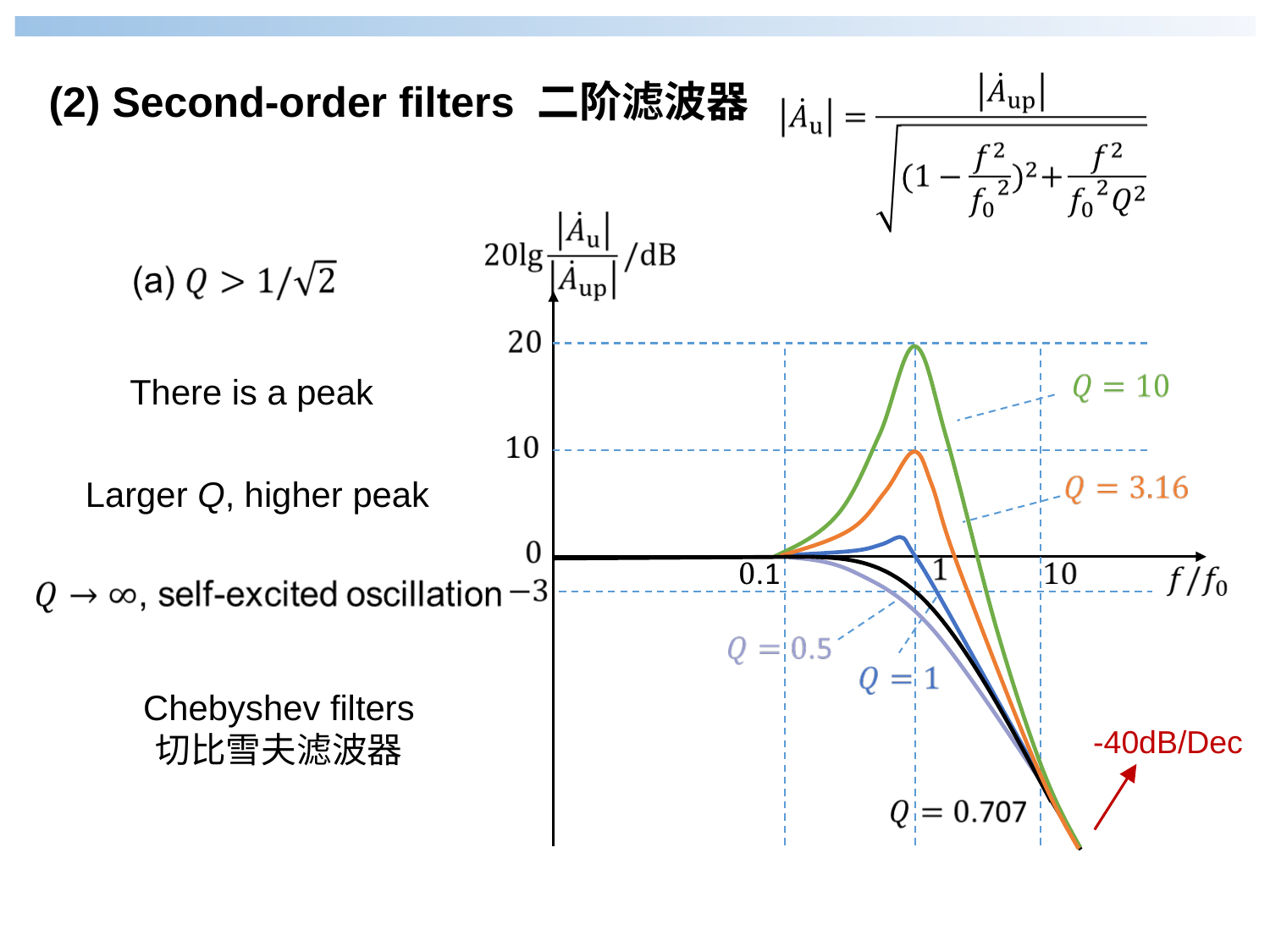

(2) Second-order filters 二阶滤波器

-40dB/Dec

There is a peak
Larger Q, higher peak

Chebyshev filters
切比雪夫滤波器